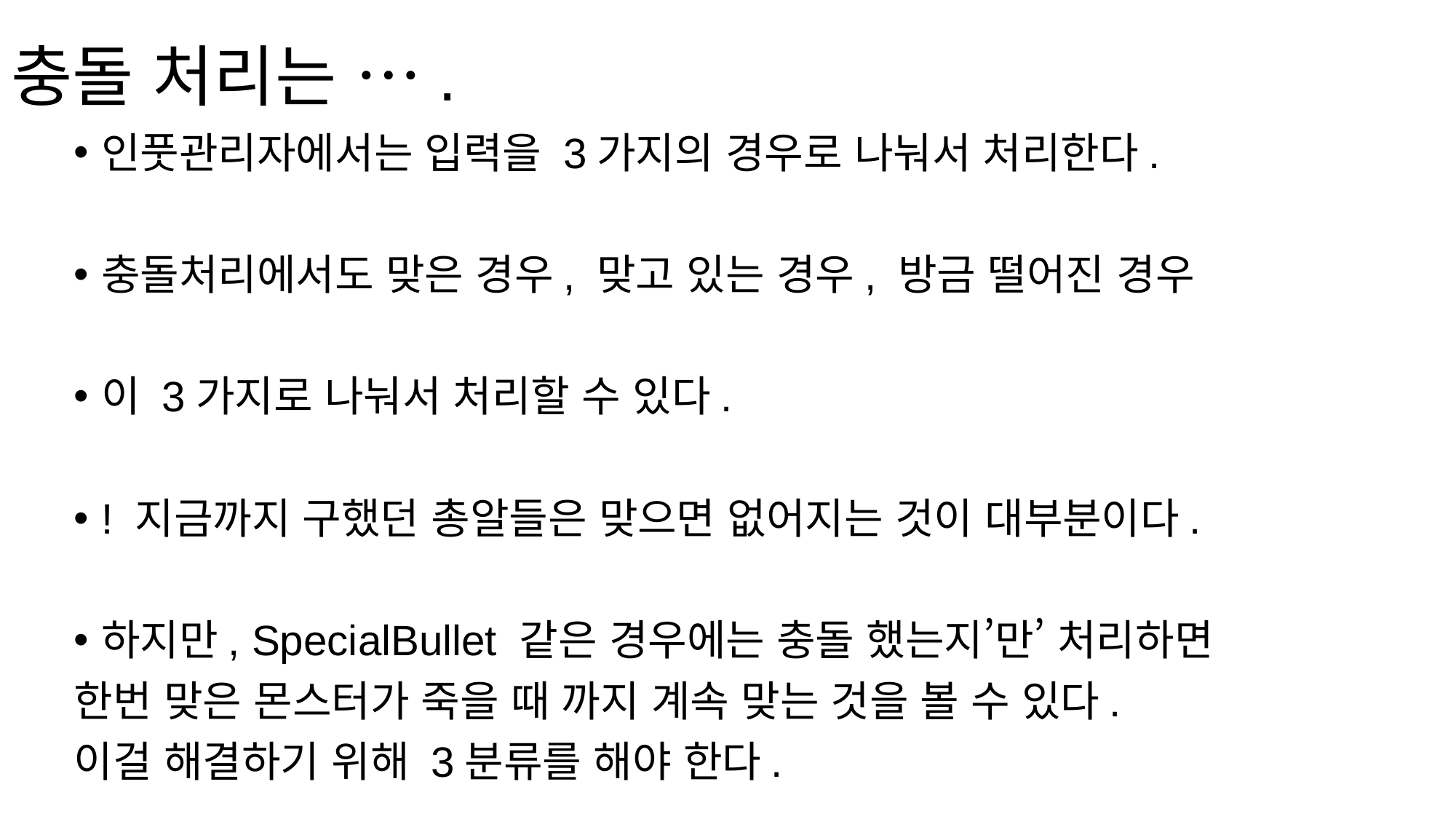

# 충돌 처리는 ….
인풋관리자에서는 입력을 3가지의 경우로 나눠서 처리한다.

충돌처리에서도 맞은 경우, 맞고 있는 경우, 방금 떨어진 경우

이 3가지로 나눠서 처리할 수 있다.

! 지금까지 구했던 총알들은 맞으면 없어지는 것이 대부분이다.

하지만, SpecialBullet 같은 경우에는 충돌 했는지’만’ 처리하면
한번 맞은 몬스터가 죽을 때 까지 계속 맞는 것을 볼 수 있다.
이걸 해결하기 위해 3분류를 해야 한다.